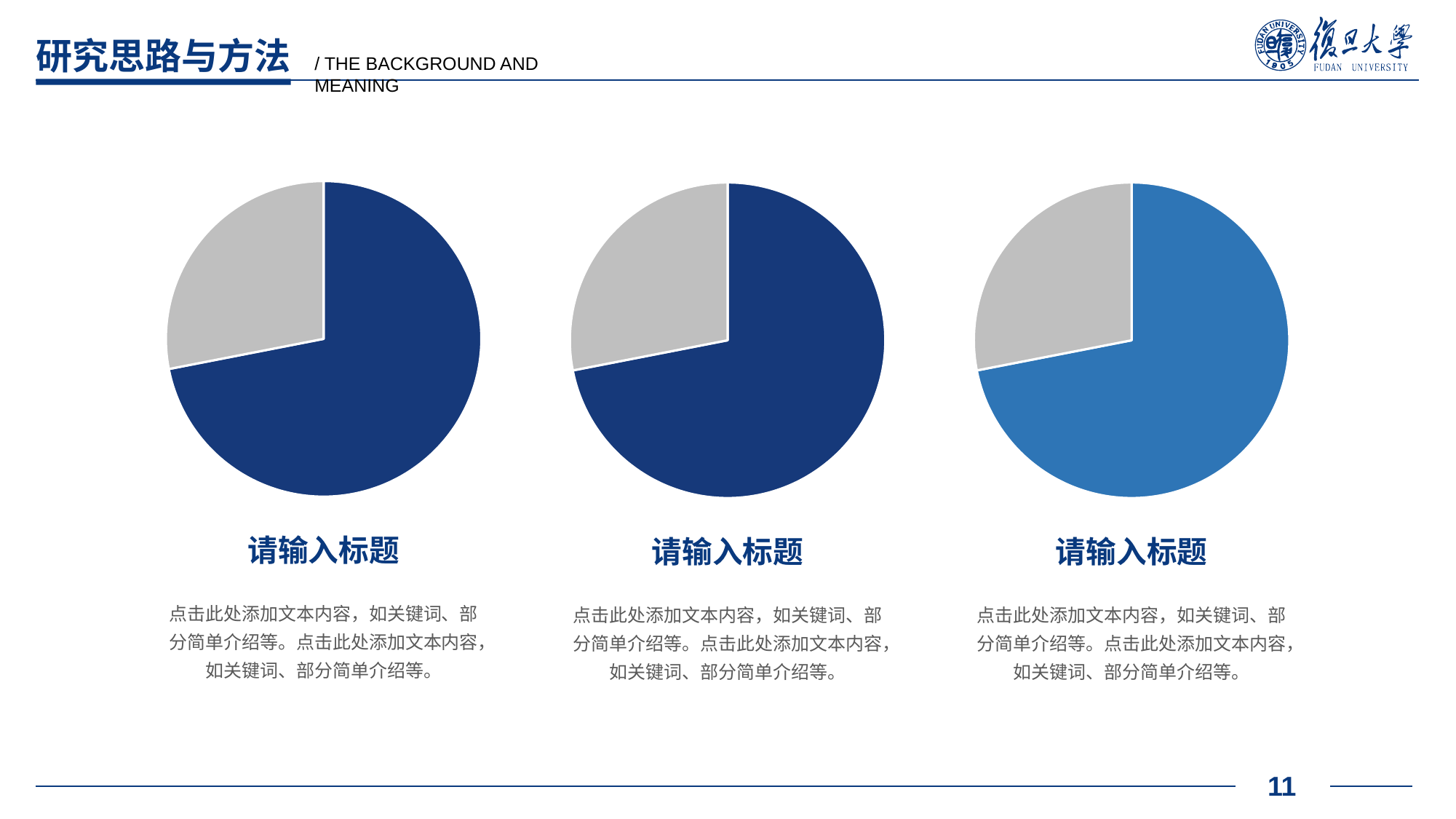

研究思路与方法
/ THE BACKGROUND AND MEANING

### Chart

| Category | 销售额 |
|---|---|
| 第一季度 | 8.2 |
| 第二季度 | 3.2 |
请输入标题
点击此处添加文本内容，如关键词、部分简单介绍等。点击此处添加文本内容，如关键词、部分简单介绍等。

### Chart

| Category | 销售额 |
|---|---|
| 第一季度 | 8.2 |
| 第二季度 | 3.2 |
请输入标题
点击此处添加文本内容，如关键词、部分简单介绍等。点击此处添加文本内容，如关键词、部分简单介绍等。

### Chart

| Category | 销售额 |
|---|---|
| 第一季度 | 8.2 |
| 第二季度 | 3.2 |
请输入标题
点击此处添加文本内容，如关键词、部分简单介绍等。点击此处添加文本内容，如关键词、部分简单介绍等。
11